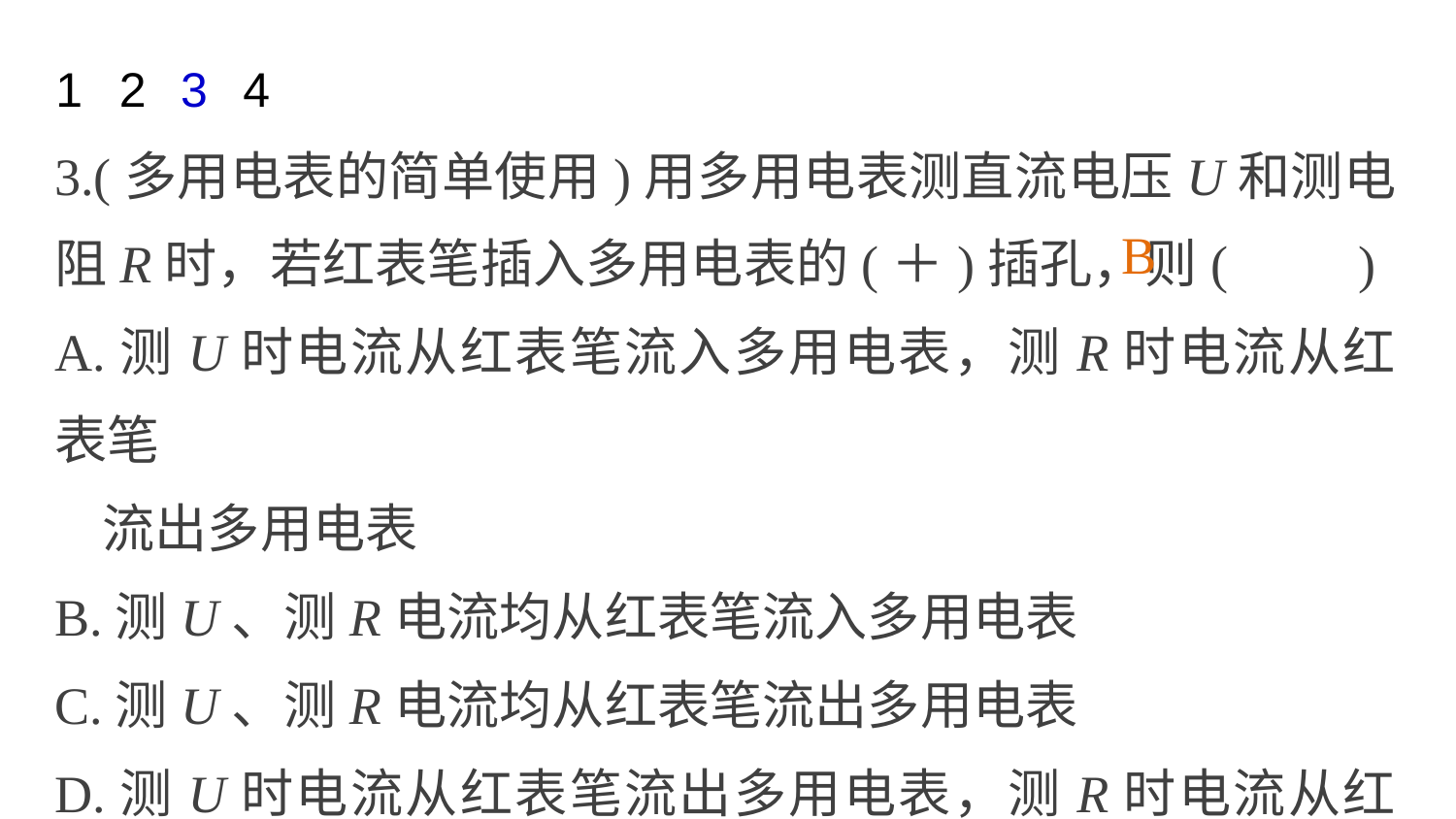

1
2
3
4
3.(多用电表的简单使用)用多用电表测直流电压U和测电阻R时，若红表笔插入多用电表的(＋)插孔，则(　　)
A.测U时电流从红表笔流入多用电表，测R时电流从红表笔
   流出多用电表
B.测U、测R电流均从红表笔流入多用电表
C.测U、测R电流均从红表笔流出多用电表
D.测U时电流从红表笔流出多用电表，测R时电流从红表笔
   流入多用电表
B